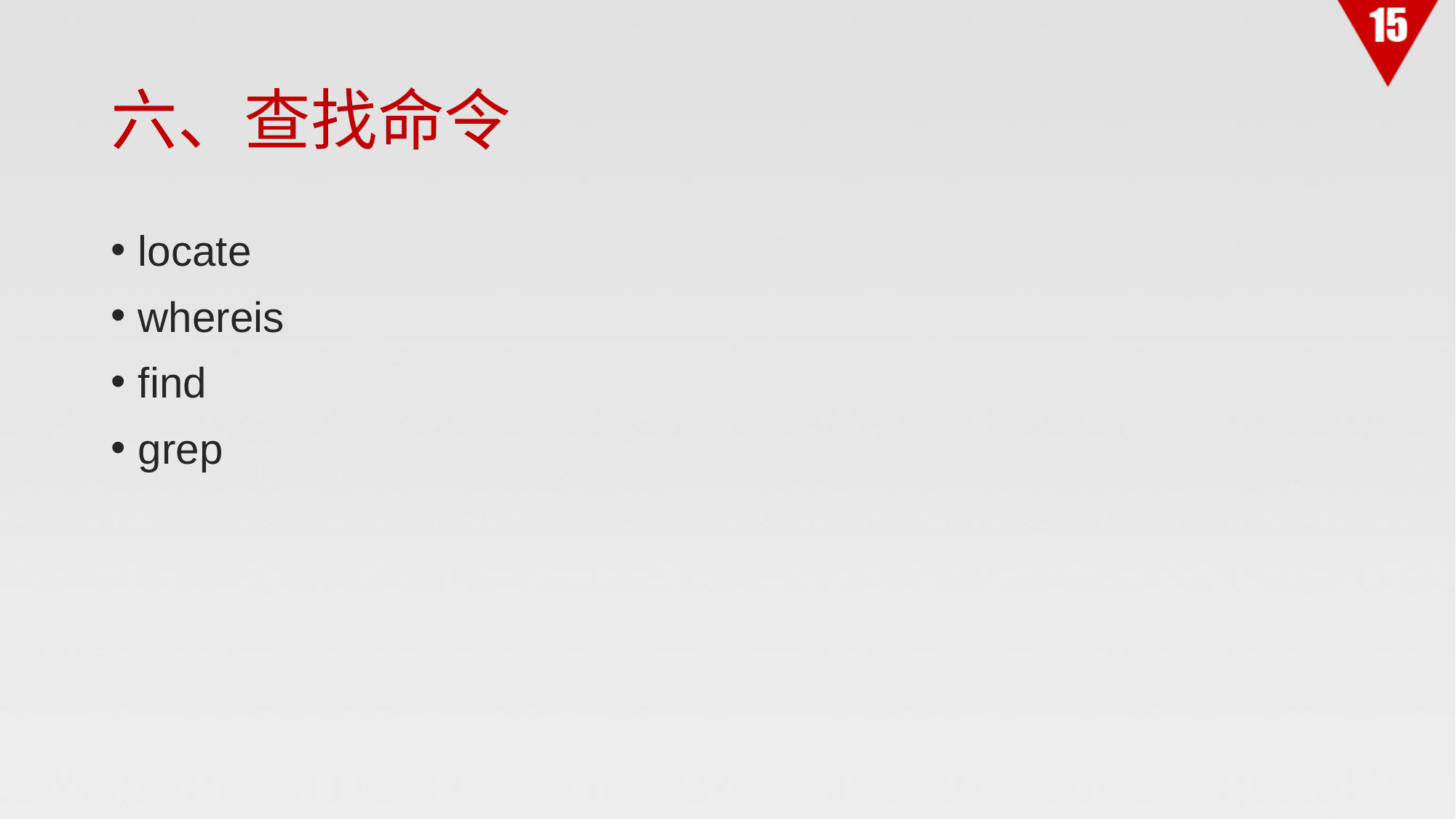

# 六、查找命令
locate
whereis
find
grep
16